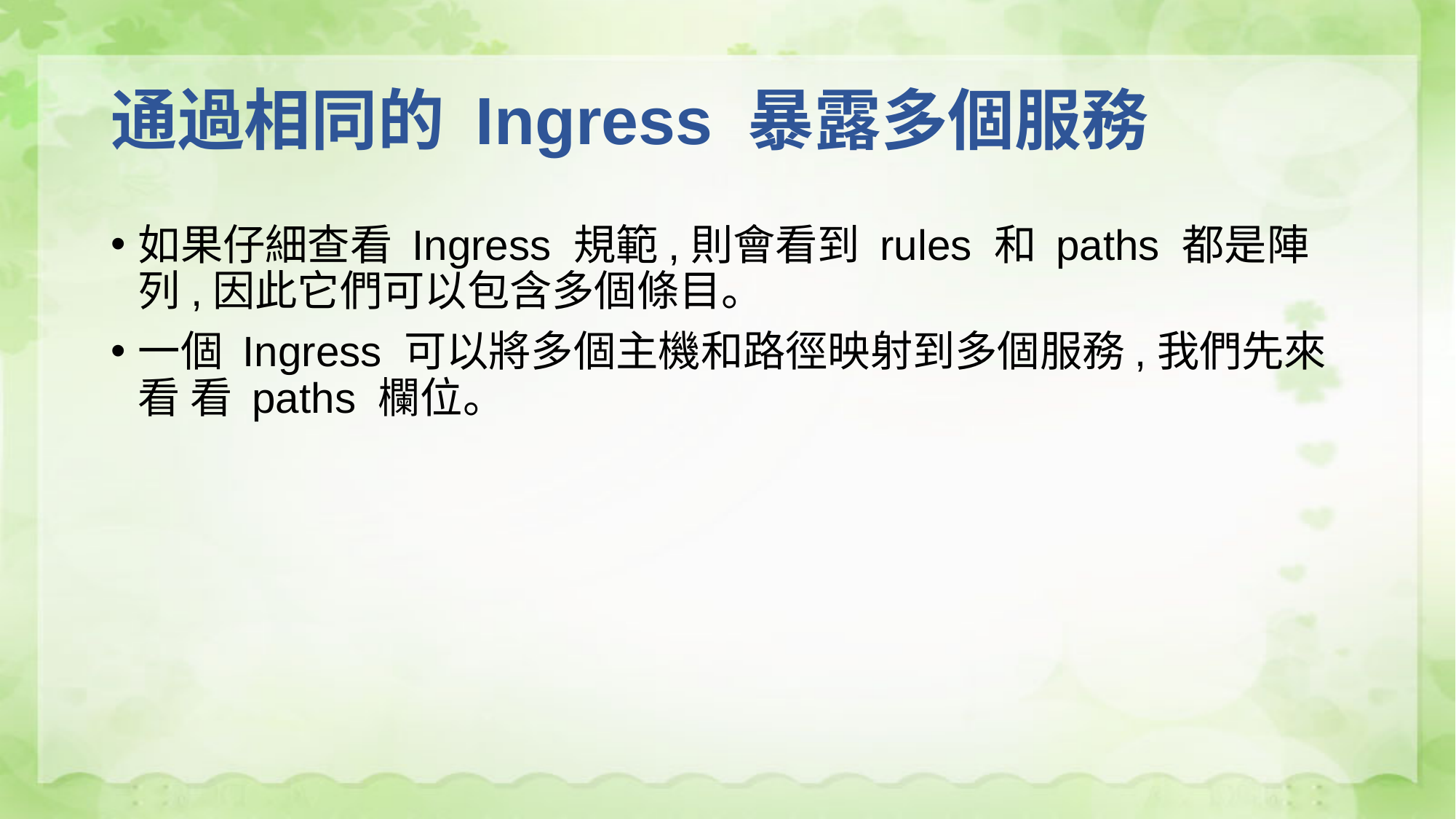

# 通過相同的 Ingress 暴露多個服務
如果仔細查看 Ingress 規範,則會看到 rules 和 paths 都是陣列,因此它們可以包含多個條目。
一個 Ingress 可以將多個主機和路徑映射到多個服務,我們先來看 看 paths 欄位。